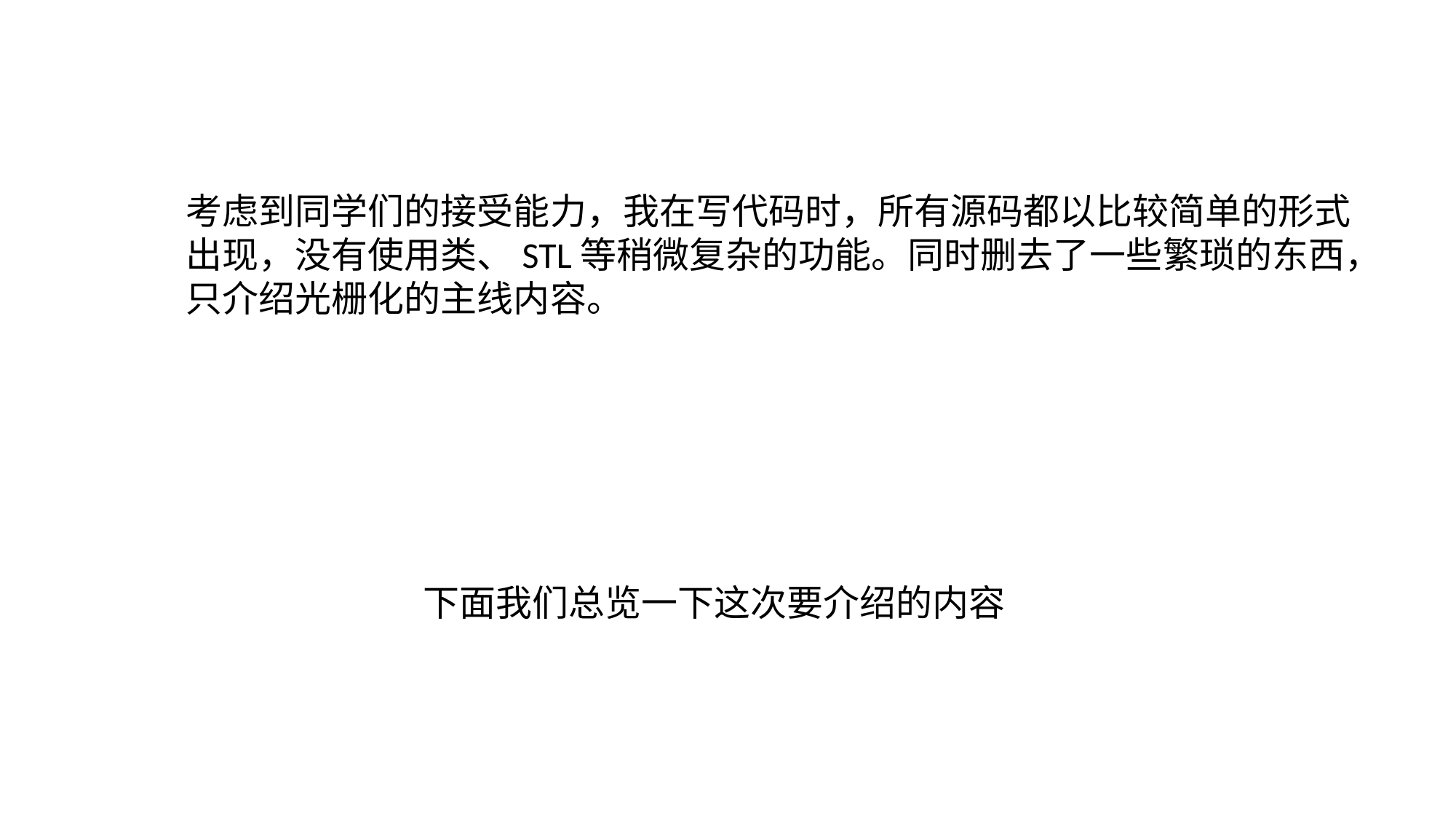

考虑到同学们的接受能力，我在写代码时，所有源码都以比较简单的形式出现，没有使用类、STL等稍微复杂的功能。同时删去了一些繁琐的东西，只介绍光栅化的主线内容。
下面我们总览一下这次要介绍的内容